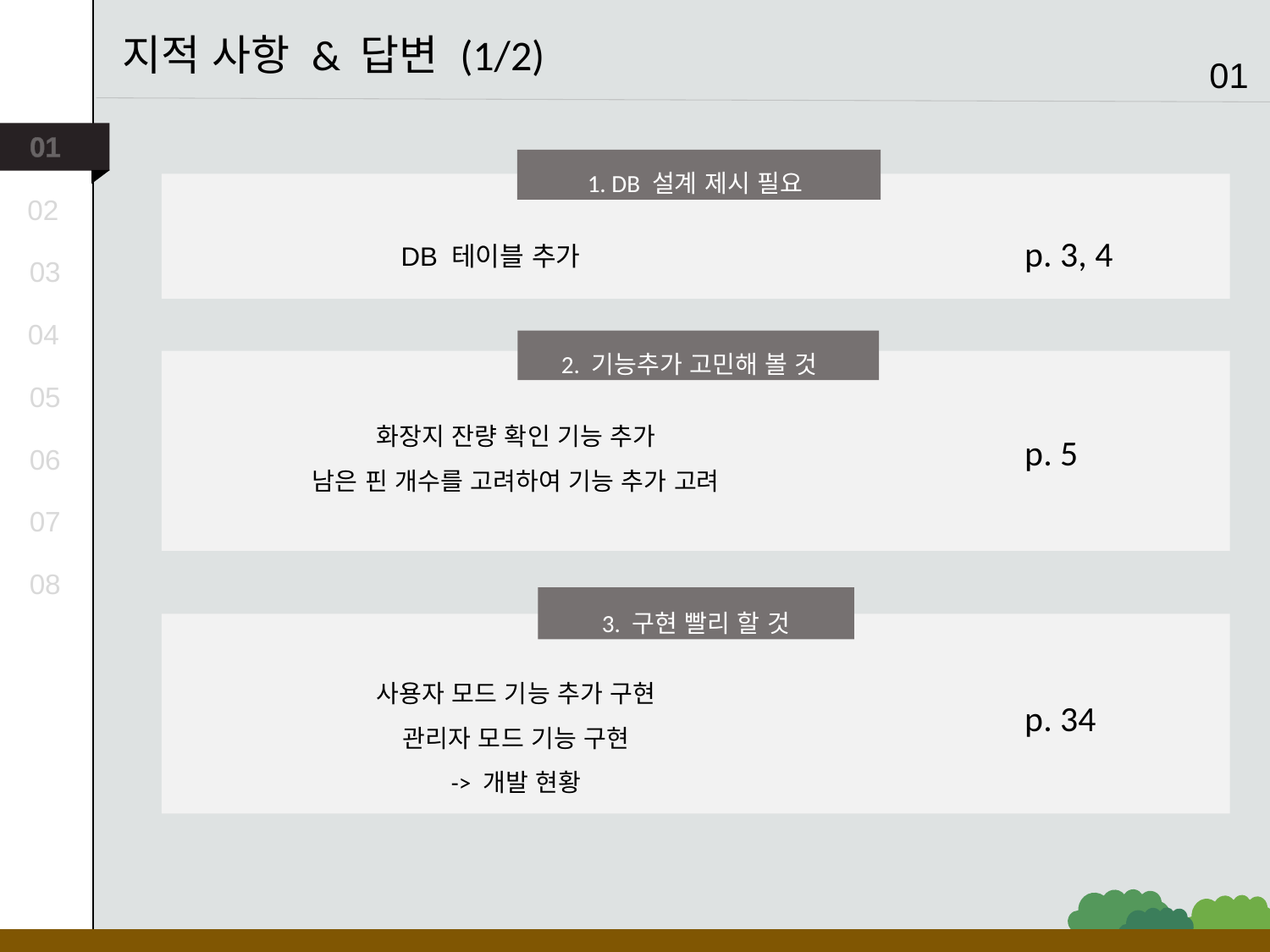

지적 사항 & 답변 (1/2)
01
01

1. DB 설계 제시 필요

02
DB 테이블 추가
p. 3, 4
03

04
2. 기능추가 고민해 볼 것

05
화장지 잔량 확인 기능 추가
남은 핀 개수를 고려하여 기능 추가 고려
p. 5
06
07
08
3. 구현 빨리 할 것

사용자 모드 기능 추가 구현
관리자 모드 기능 구현
-> 개발 현황
p. 34